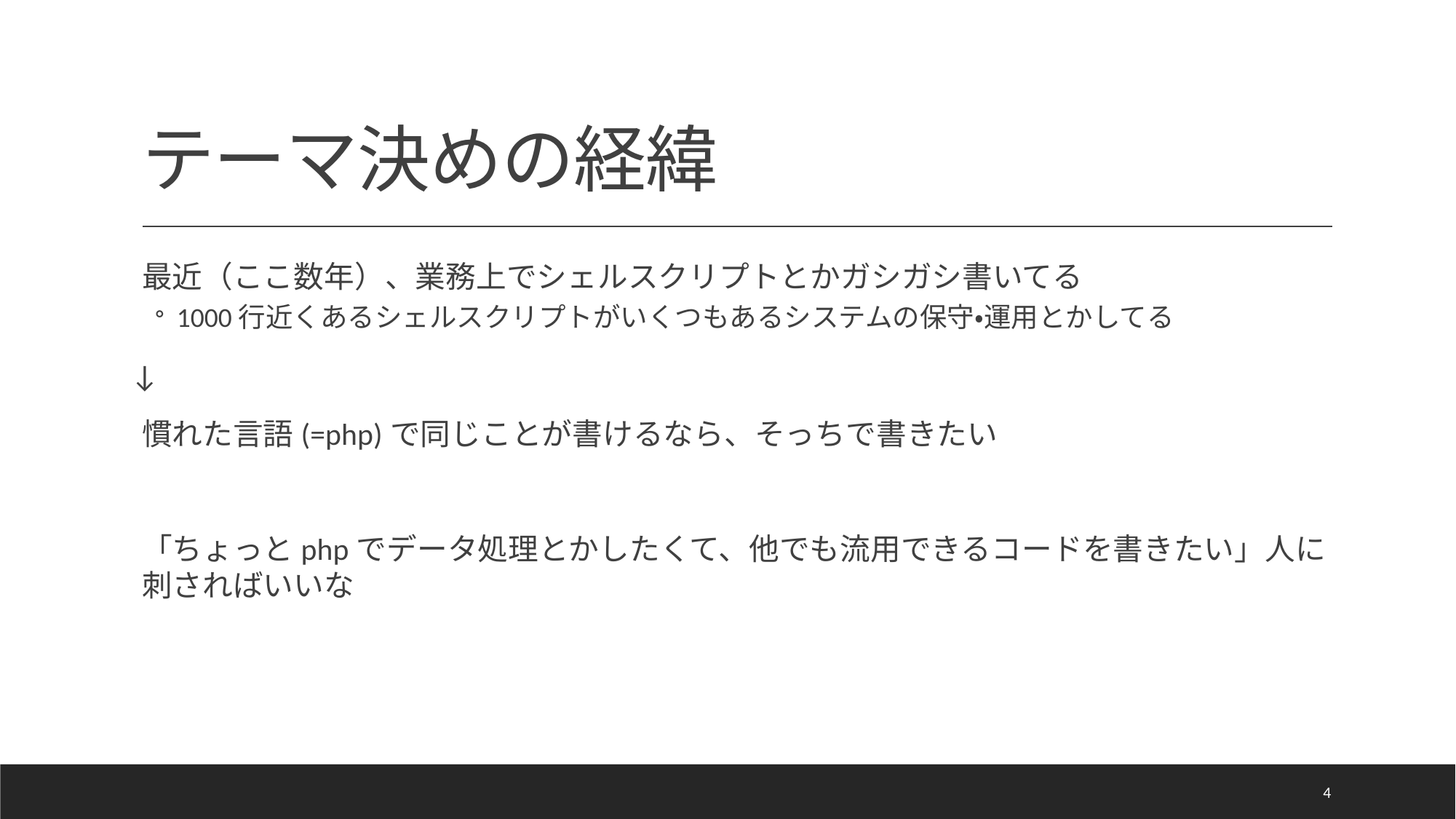

# テーマ決めの経緯
最近（ここ数年）、業務上でシェルスクリプトとかガシガシ書いてる
1000行近くあるシェルスクリプトがいくつもあるシステムの保守・運用とかしてる
↓
慣れた言語(=php)で同じことが書けるなら、そっちで書きたい

「ちょっとphpでデータ処理とかしたくて、他でも流用できるコードを書きたい」人に刺さればいいな

4